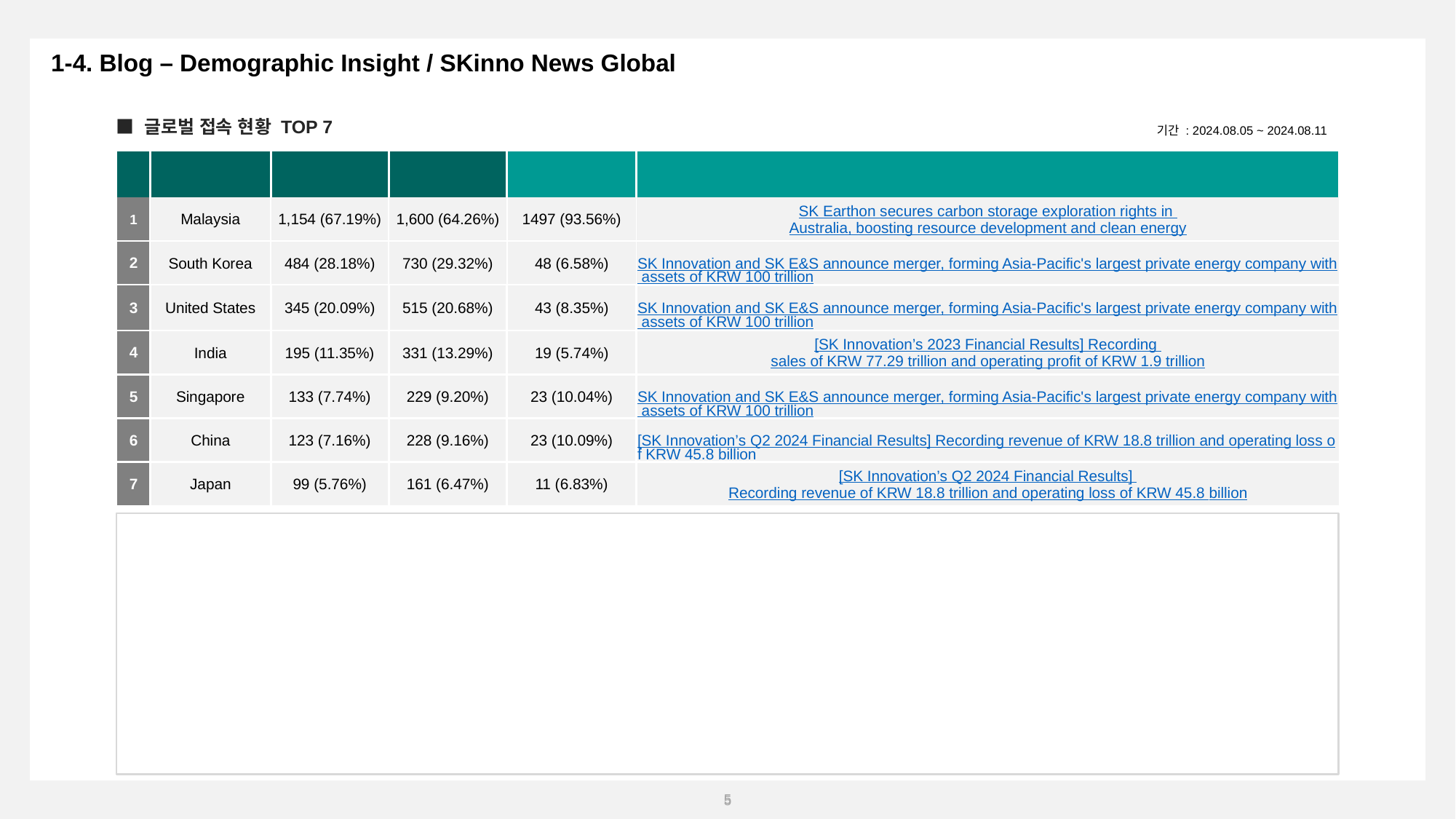

1-4. Blog – Demographic Insight / SKinno News Global
■ 글로벌 접속 현황 TOP 7
기간 : 2024.08.05 ~ 2024.08.11
| 순위 | 국가 | 총 방문 수 (비중) | 총 페이지뷰 (비중) | 해당국가 콘텐츠 PV (비중) | 가장 많이 본 콘텐츠 |
| --- | --- | --- | --- | --- | --- |
| 1 | Malaysia | 1,154 (67.19%) | 1,600 (64.26%) | 1497 (93.56%) | SK Earthon secures carbon storage exploration rights in Australia, boosting resource development and clean energy |
| 2 | South Korea | 484 (28.18%) | 730 (29.32%) | 48 (6.58%) | SK Innovation and SK E&S announce merger, forming Asia-Pacific's largest private energy company with assets of KRW 100 trillion |
| 3 | United States | 345 (20.09%) | 515 (20.68%) | 43 (8.35%) | SK Innovation and SK E&S announce merger, forming Asia-Pacific's largest private energy company with assets of KRW 100 trillion |
| 4 | India | 195 (11.35%) | 331 (13.29%) | 19 (5.74%) | [SK Innovation’s 2023 Financial Results] Recording sales of KRW 77.29 trillion and operating profit of KRW 1.9 trillion |
| 5 | Singapore | 133 (7.74%) | 229 (9.20%) | 23 (10.04%) | SK Innovation and SK E&S announce merger, forming Asia-Pacific's largest private energy company with assets of KRW 100 trillion |
| 6 | China | 123 (7.16%) | 228 (9.16%) | 23 (10.09%) | [SK Innovation’s Q2 2024 Financial Results] Recording revenue of KRW 18.8 trillion and operating loss of KRW 45.8 billion |
| 7 | Japan | 99 (5.76%) | 161 (6.47%) | 11 (6.83%) | [SK Innovation’s Q2 2024 Financial Results] Recording revenue of KRW 18.8 trillion and operating loss of KRW 45.8 billion |